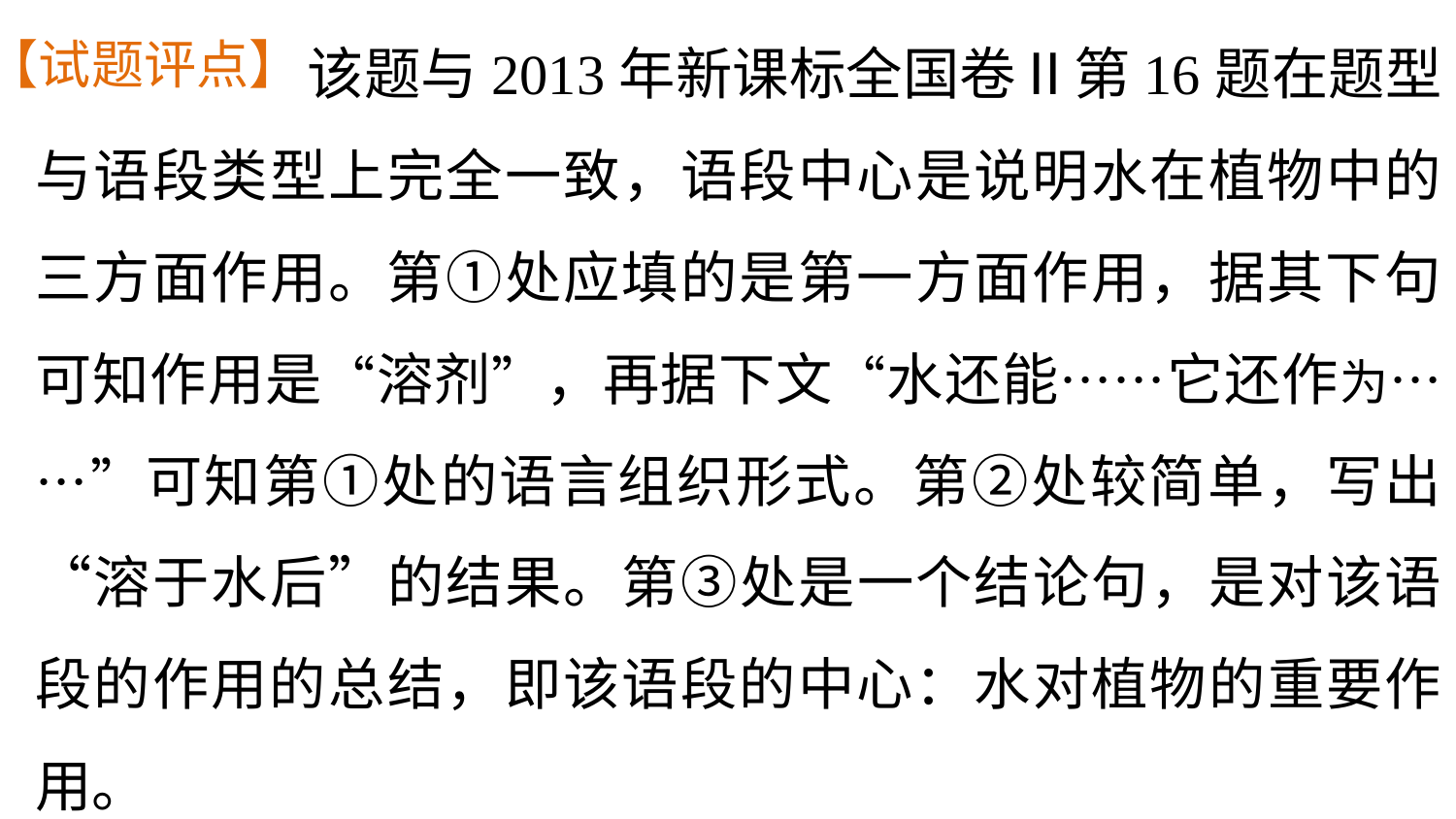

【试题评点】
                    该题与2013年新课标全国卷Ⅱ第16题在题型与语段类型上完全一致，语段中心是说明水在植物中的三方面作用。第①处应填的是第一方面作用，据其下句可知作用是“溶剂”，再据下文“水还能……它还作为……”可知第①处的语言组织形式。第②处较简单，写出“溶于水后”的结果。第③处是一个结论句，是对该语段的作用的总结，即该语段的中心：水对植物的重要作用。